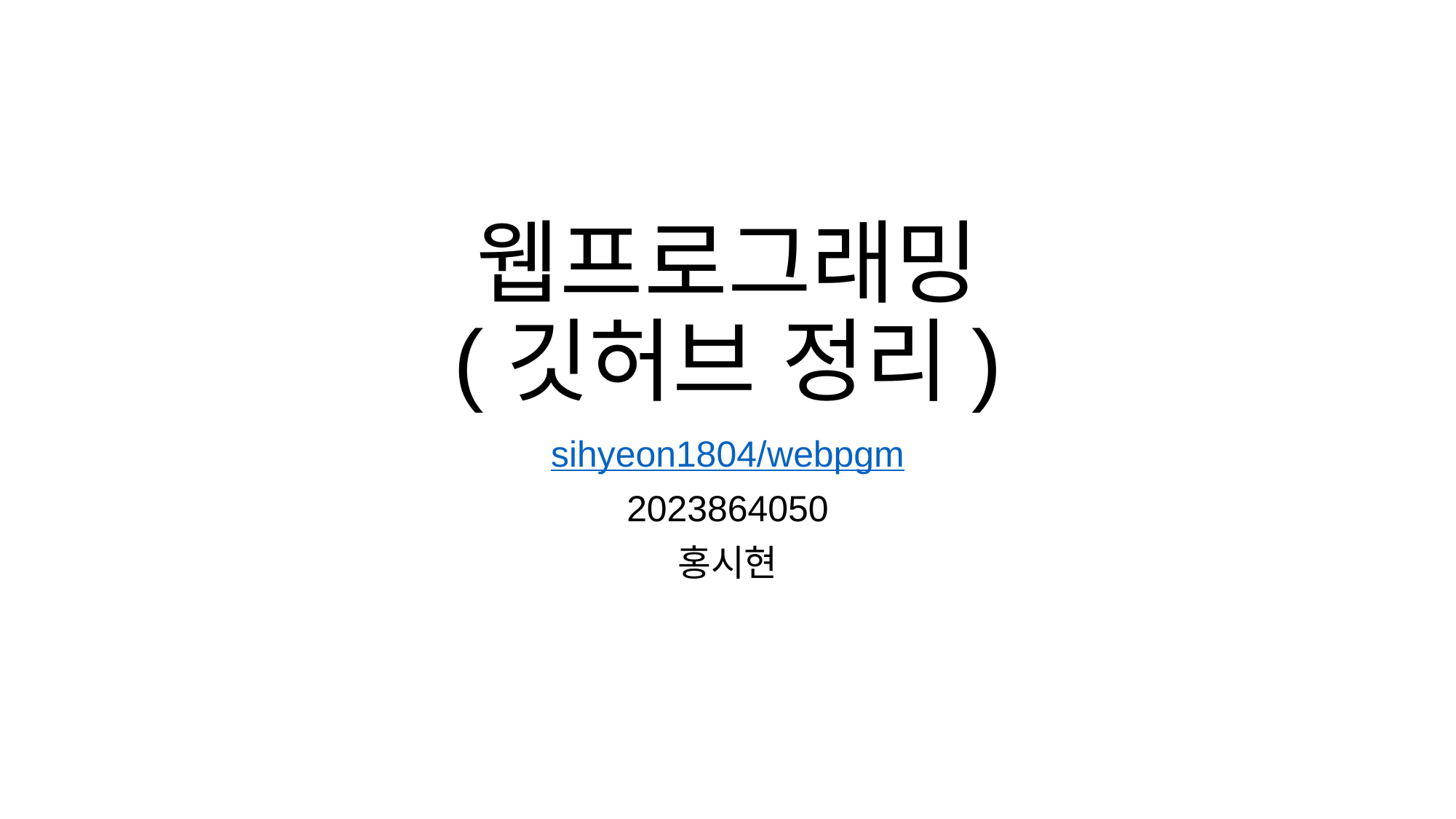

# 웹프로그래밍 (깃허브 정리)
sihyeon1804/webpgm
2023864050
홍시현